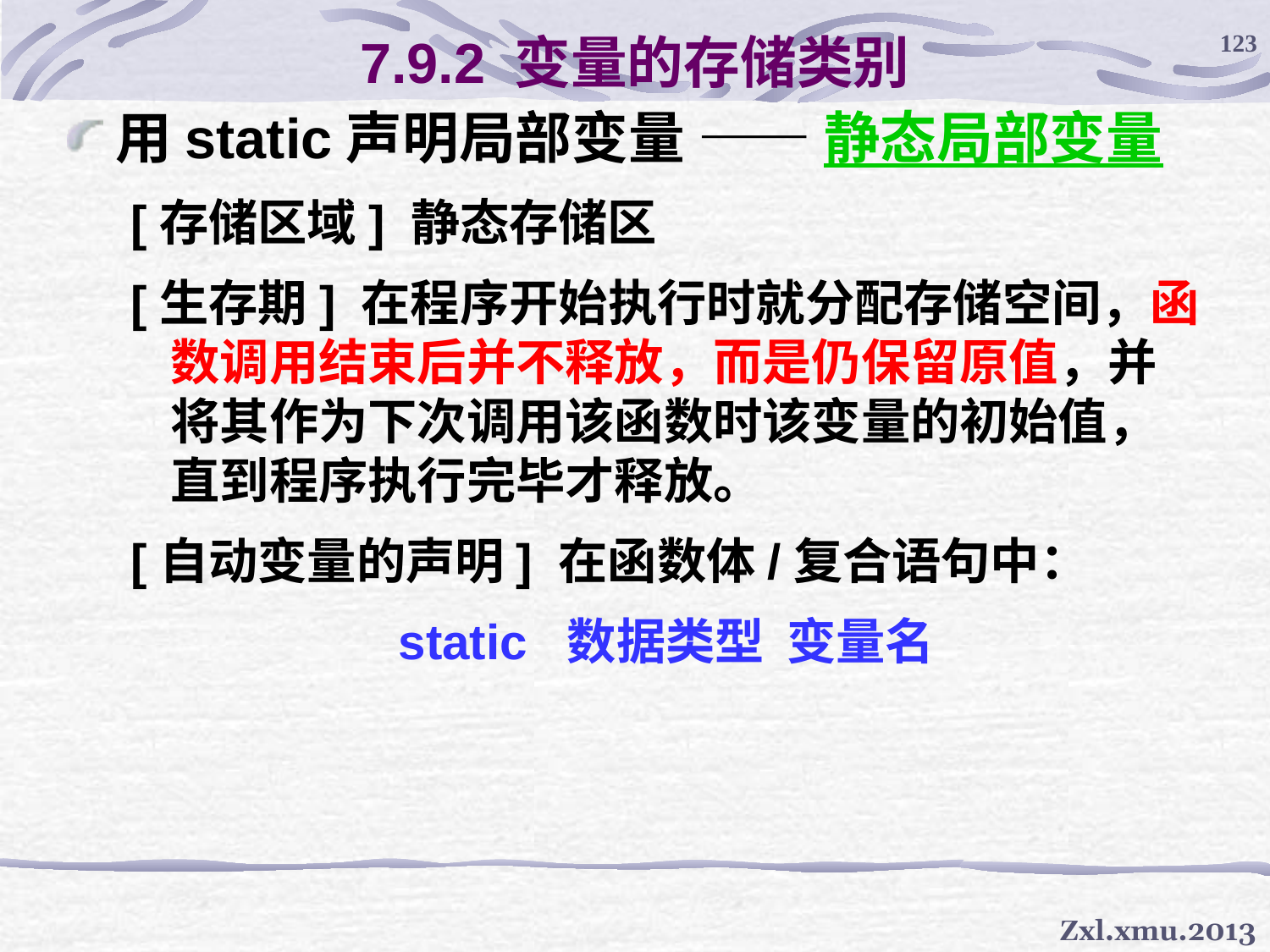

123
# 7.9.2 变量的存储类别
用static声明局部变量 —— 静态局部变量
[存储区域] 静态存储区
[生存期] 在程序开始执行时就分配存储空间，函数调用结束后并不释放，而是仍保留原值，并将其作为下次调用该函数时该变量的初始值，直到程序执行完毕才释放。
[自动变量的声明] 在函数体/复合语句中：
static  数据类型  变量名